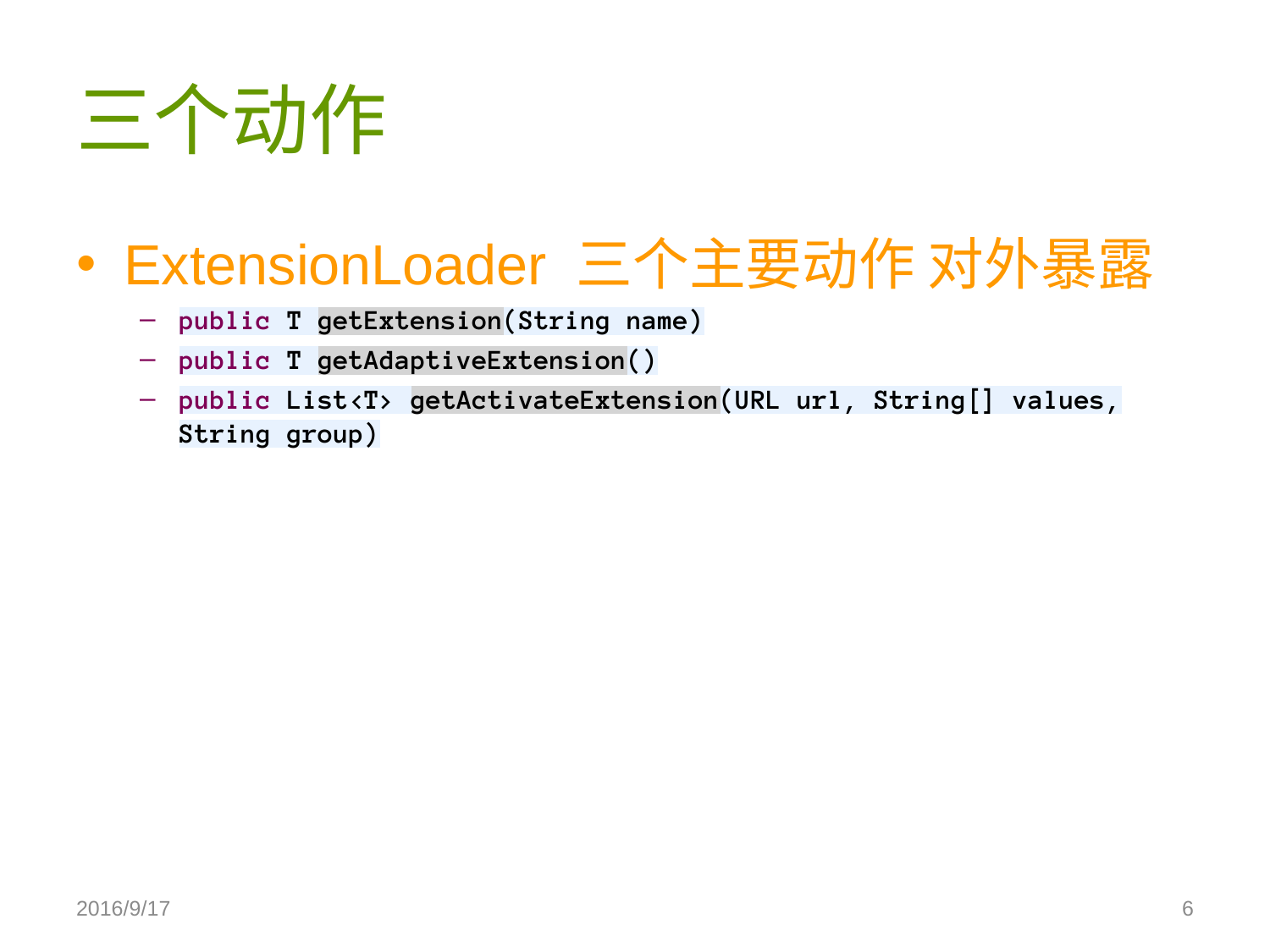

# 三个动作
ExtensionLoader 三个主要动作 对外暴露
public T getExtension(String name)
public T getAdaptiveExtension()
public List<T> getActivateExtension(URL url, String[] values, String group)

2016/9/17
6